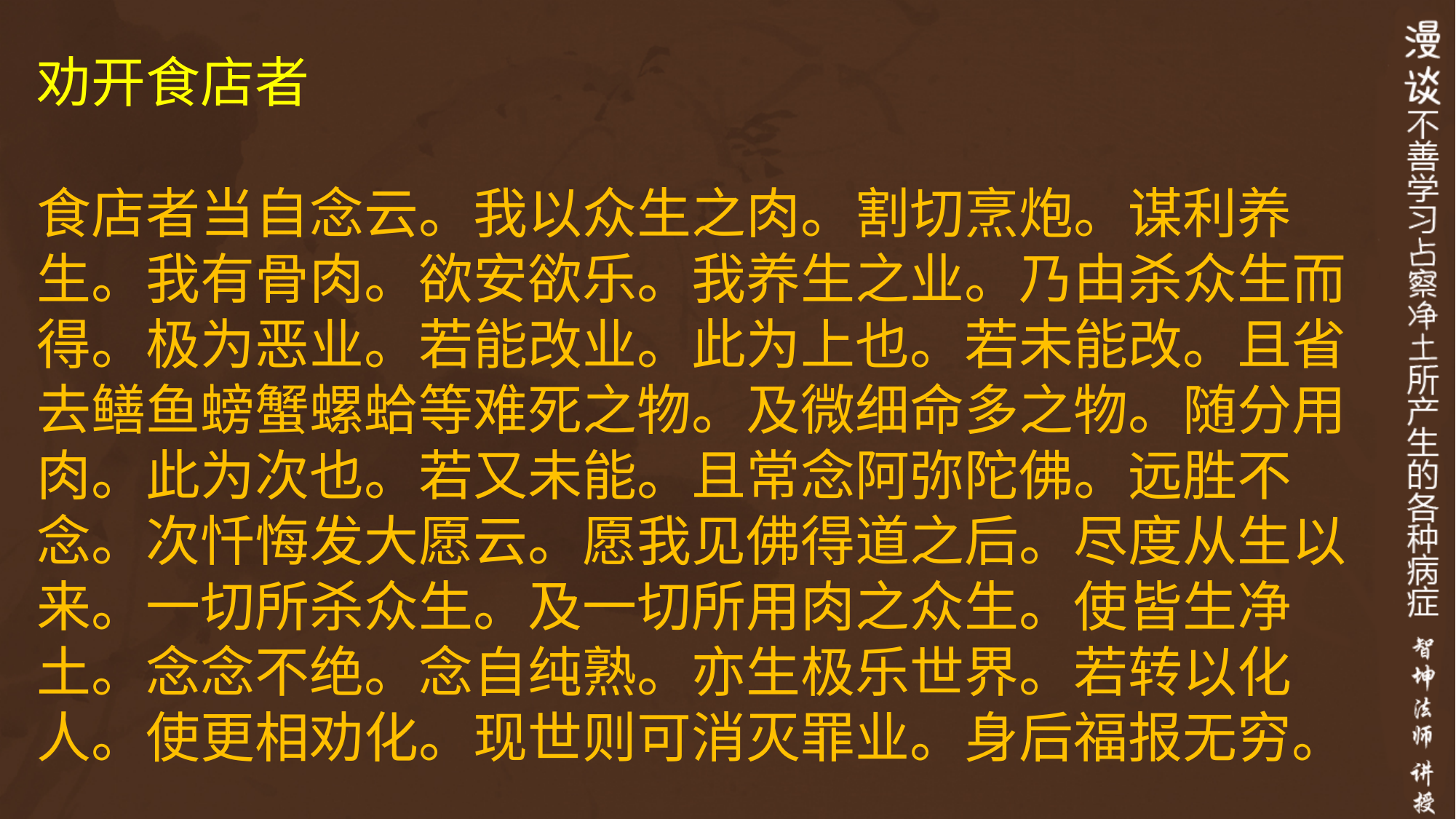

劝开食店者

食店者当自念云。我以众生之肉。割切烹炮。谋利养生。我有骨肉。欲安欲乐。我养生之业。乃由杀众生而得。极为恶业。若能改业。此为上也。若未能改。且省去鳝鱼螃蟹螺蛤等难死之物。及微细命多之物。随分用肉。此为次也。若又未能。且常念阿弥陀佛。远胜不念。次忏悔发大愿云。愿我见佛得道之后。尽度从生以来。一切所杀众生。及一切所用肉之众生。使皆生净土。念念不绝。念自纯熟。亦生极乐世界。若转以化人。使更相劝化。现世则可消灭罪业。身后福报无穷。